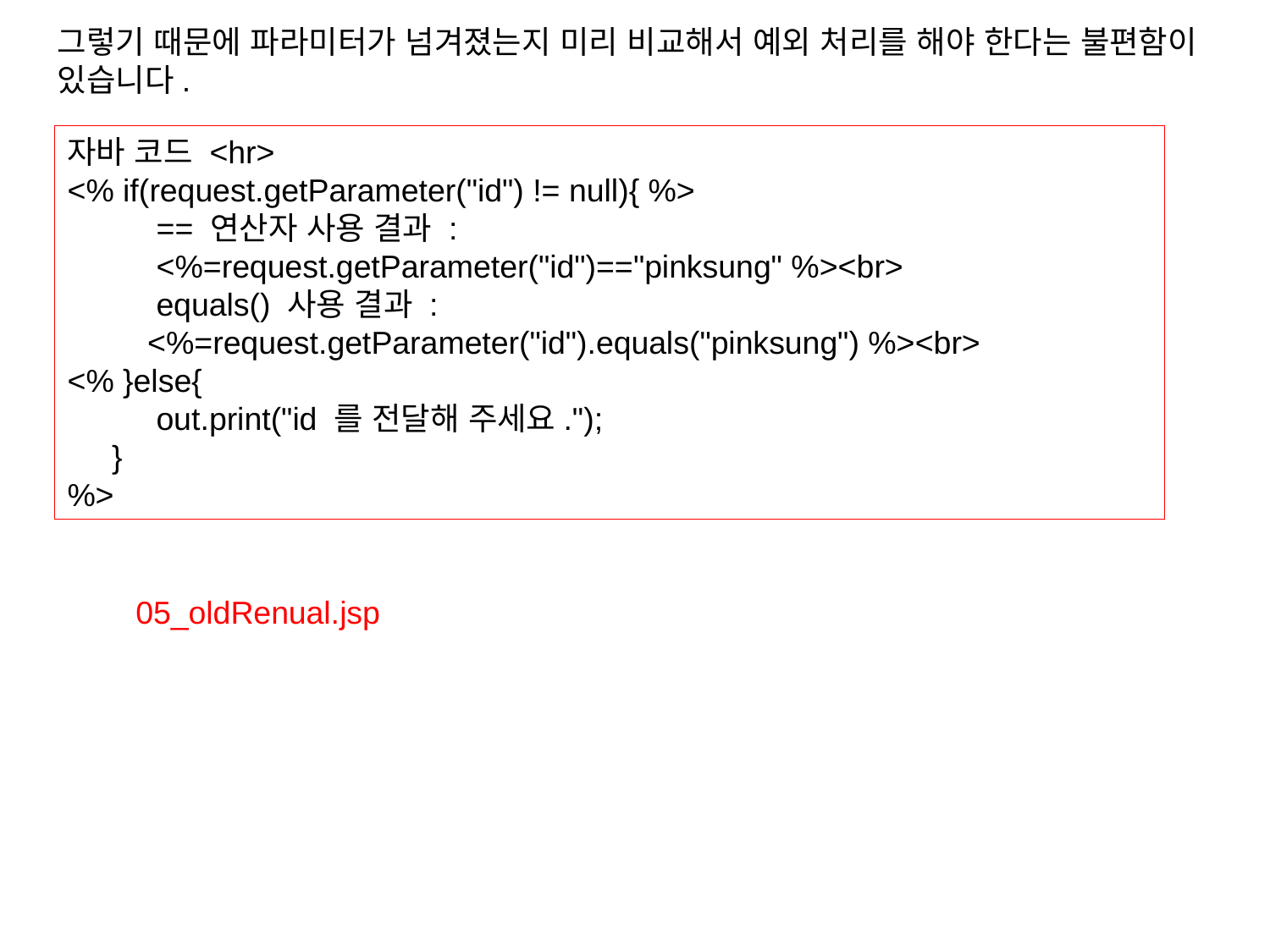

그렇기 때문에 파라미터가 넘겨졌는지 미리 비교해서 예외 처리를 해야 한다는 불편함이 있습니다.
자바 코드 <hr>
<% if(request.getParameter("id") != null){ %>
          == 연산자 사용 결과 :
          <%=request.getParameter("id")=="pinksung" %><br>
          equals() 사용 결과 :
         <%=request.getParameter("id").equals("pinksung") %><br>
<% }else{
          out.print("id 를 전달해 주세요.");
     }
%>
05_oldRenual.jsp